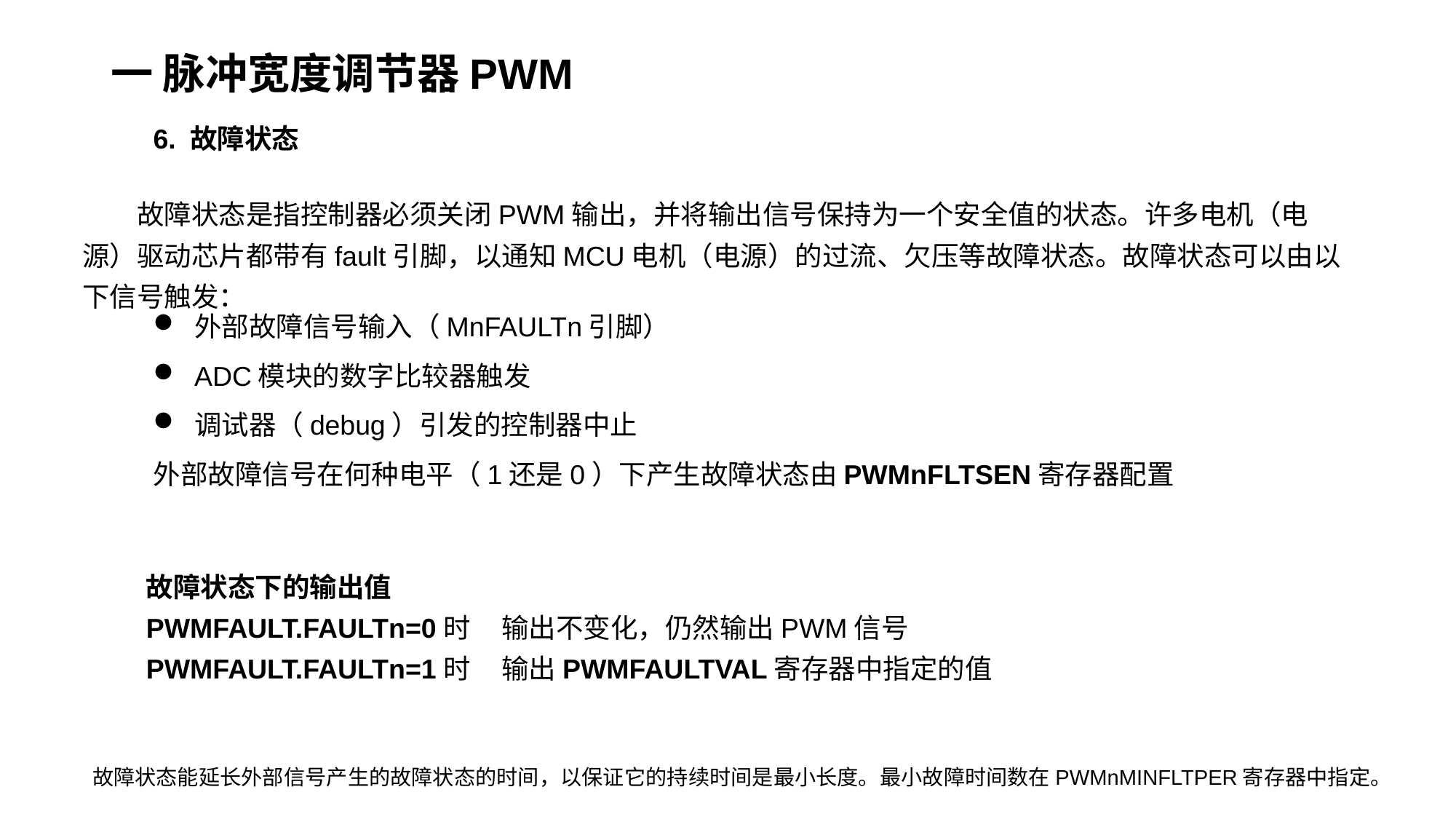

# 一 脉冲宽度调节器PWM
6. 故障状态
故障状态是指控制器必须关闭PWM输出，并将输出信号保持为一个安全值的状态。许多电机（电源）驱动芯片都带有fault引脚，以通知MCU电机（电源）的过流、欠压等故障状态。故障状态可以由以下信号触发：
外部故障信号输入（MnFAULTn引脚）
ADC模块的数字比较器触发
调试器（debug）引发的控制器中止
外部故障信号在何种电平（1还是0）下产生故障状态由PWMnFLTSEN寄存器配置
故障状态下的输出值
PWMFAULT.FAULTn=0时     输出不变化，仍然输出PWM信号
PWMFAULT.FAULTn=1时     输出PWMFAULTVAL寄存器中指定的值
故障状态能延长外部信号产生的故障状态的时间，以保证它的持续时间是最小长度。最小故障时间数在PWMnMINFLTPER寄存器中指定。